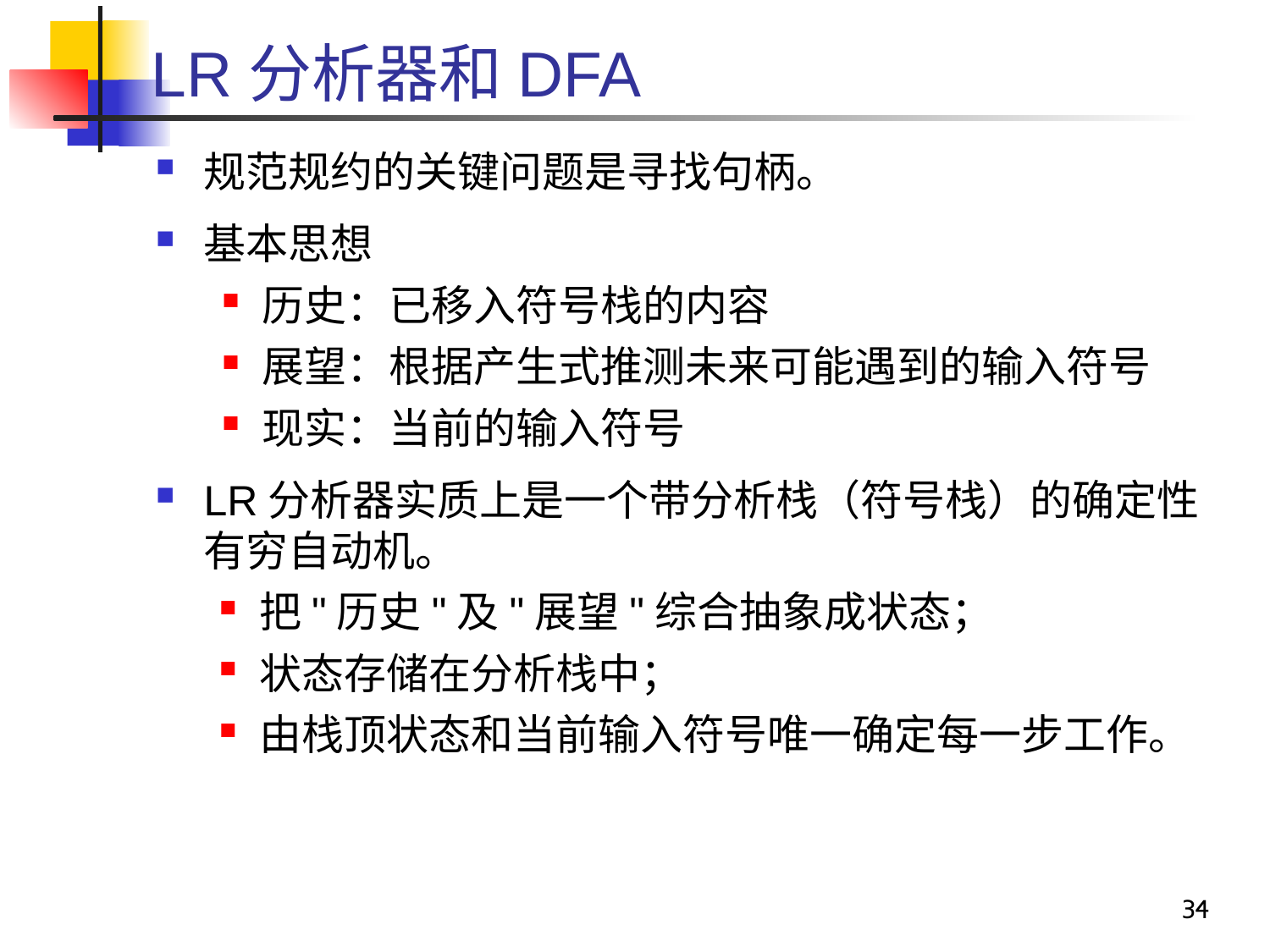

# LR分析器和DFA
规范规约的关键问题是寻找句柄。
基本思想
历史：已移入符号栈的内容
展望：根据产生式推测未来可能遇到的输入符号
现实：当前的输入符号
LR分析器实质上是一个带分析栈（符号栈）的确定性有穷自动机。
把"历史"及"展望"综合抽象成状态；
状态存储在分析栈中；
由栈顶状态和当前输入符号唯一确定每一步工作。

34